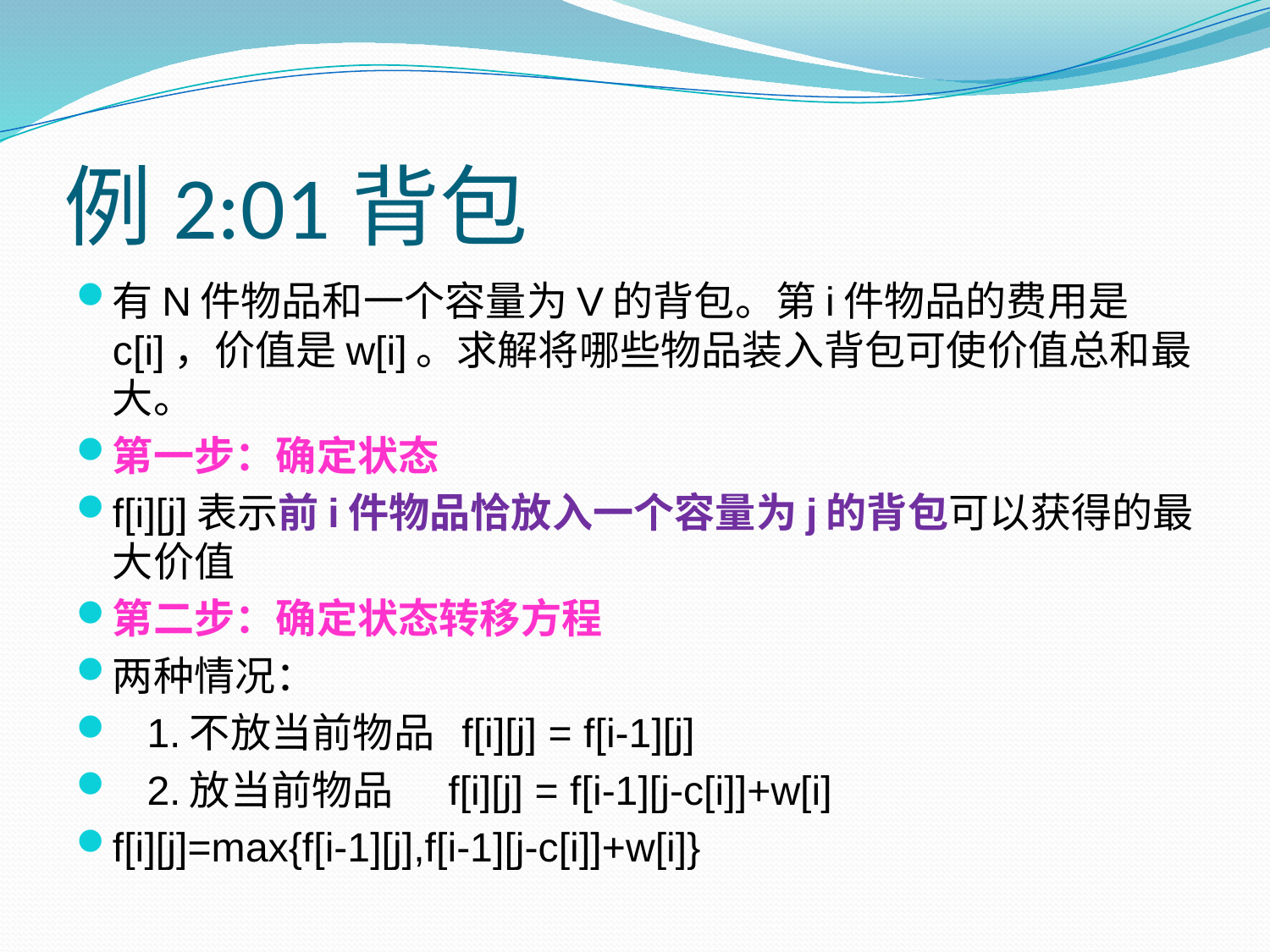

# 例2:01背包
有N件物品和一个容量为V的背包。第i件物品的费用是c[i]，价值是w[i]。求解将哪些物品装入背包可使价值总和最大。
第一步：确定状态
f[i][j]表示前i件物品恰放入一个容量为j的背包可以获得的最大价值
第二步：确定状态转移方程
两种情况：
   1.不放当前物品  f[i][j] = f[i-1][j]
   2.放当前物品     f[i][j] = f[i-1][j-c[i]]+w[i]
f[i][j]=max{f[i-1][j],f[i-1][j-c[i]]+w[i]}